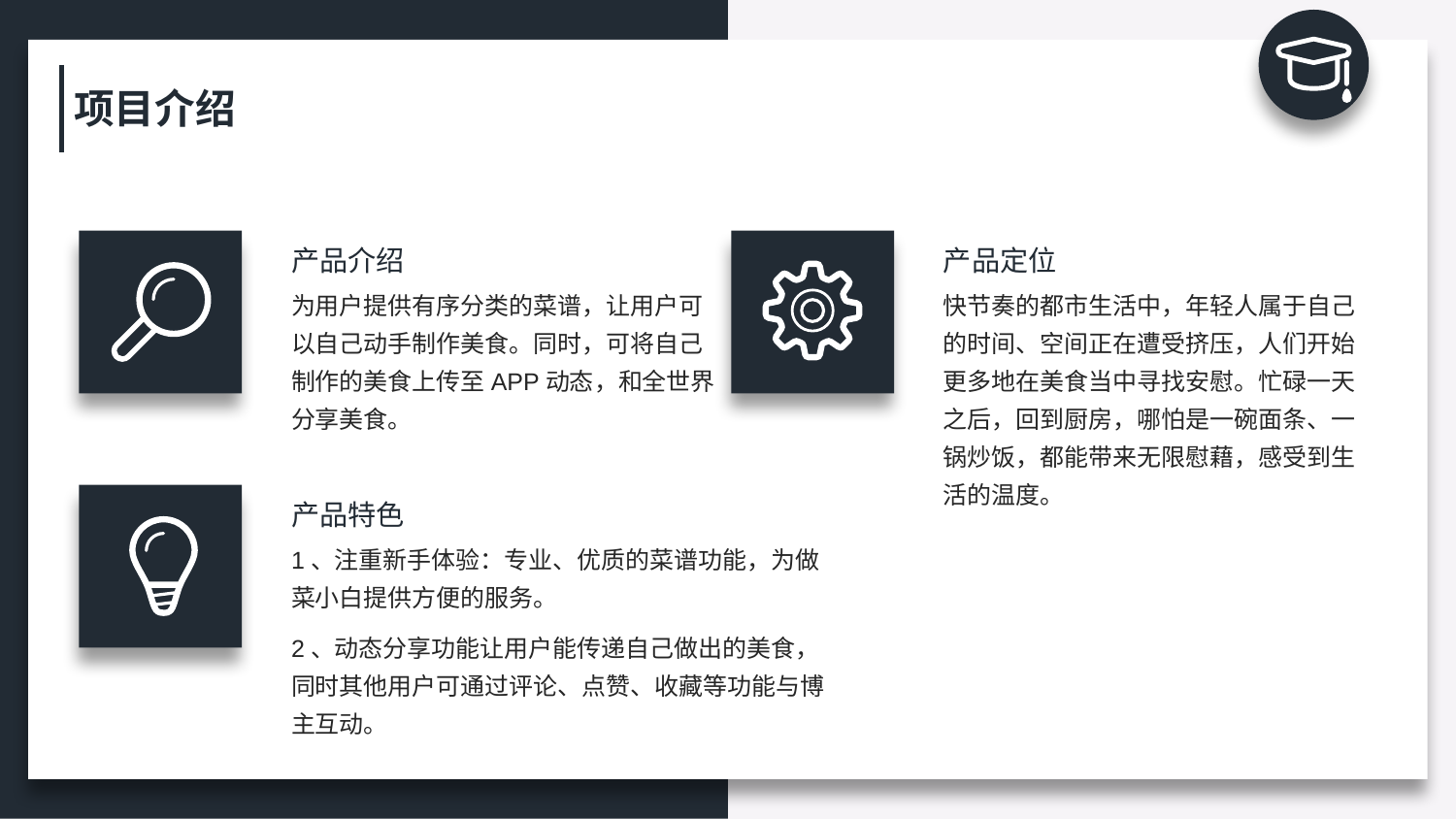

项目介绍

产品介绍
产品定位

为用户提供有序分类的菜谱，让用户可以自己动手制作美食。同时，可将自己制作的美食上传至APP动态，和全世界分享美食。
快节奏的都市生活中，年轻人属于自己的时间、空间正在遭受挤压，人们开始更多地在美食当中寻找安慰。忙碌一天之后，回到厨房，哪怕是一碗面条、一锅炒饭，都能带来无限慰藉，感受到生活的温度。

产品特色

1、注重新手体验：专业、优质的菜谱功能，为做菜小白提供方便的服务。
2、动态分享功能让用户能传递自己做出的美食，同时其他用户可通过评论、点赞、收藏等功能与博主互动。